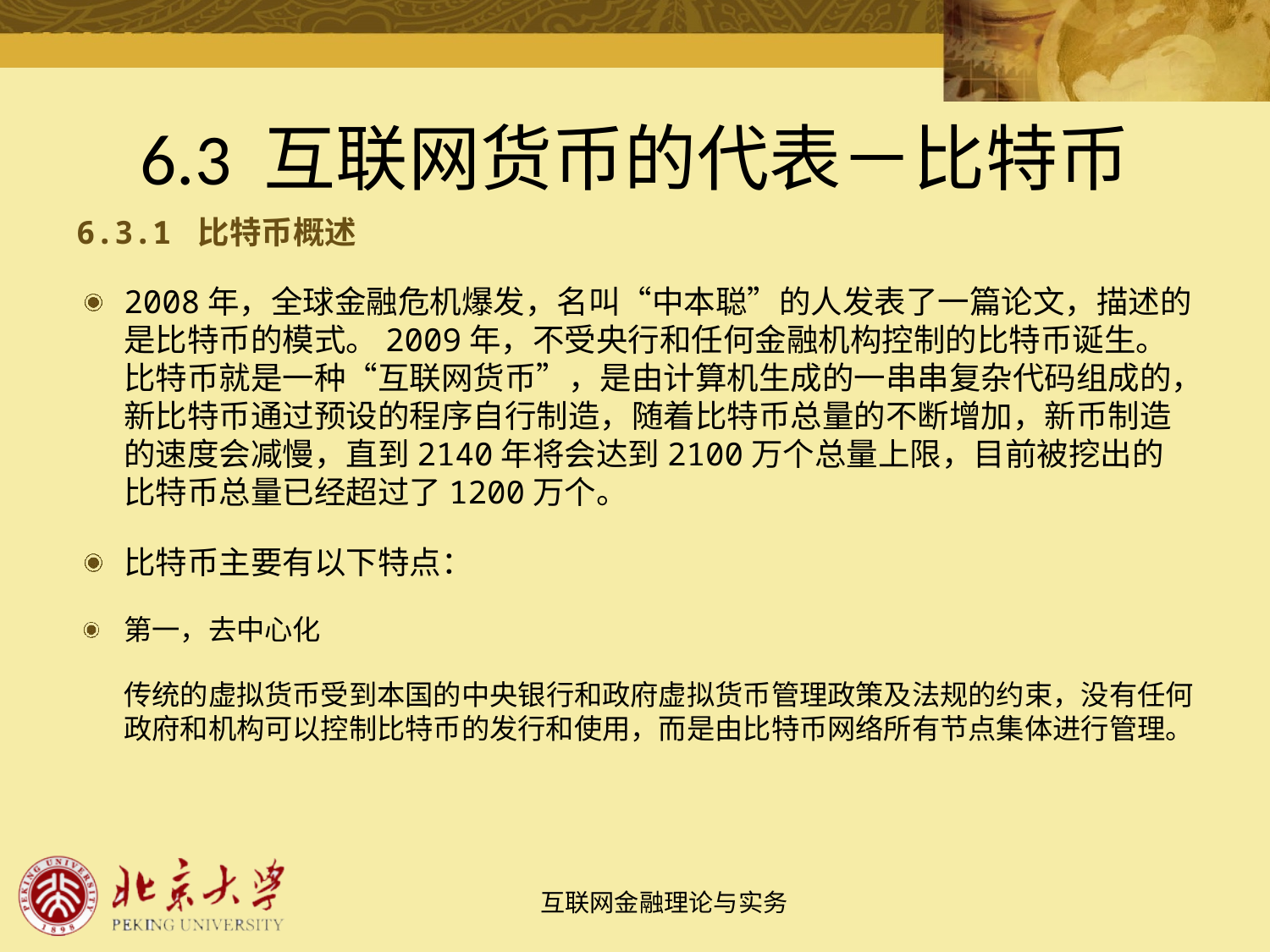

# 6.3 互联网货币的代表－比特币
6.3.1 比特币概述
2008年，全球金融危机爆发，名叫“中本聪”的人发表了一篇论文，描述的是比特币的模式。2009年，不受央行和任何金融机构控制的比特币诞生。比特币就是一种“互联网货币”，是由计算机生成的一串串复杂代码组成的，新比特币通过预设的程序自行制造，随着比特币总量的不断增加，新币制造的速度会减慢，直到2140年将会达到2100万个总量上限，目前被挖出的比特币总量已经超过了1200万个。
比特币主要有以下特点：
第一，去中心化
传统的虚拟货币受到本国的中央银行和政府虚拟货币管理政策及法规的约束，没有任何政府和机构可以控制比特币的发行和使用，而是由比特币网络所有节点集体进行管理。